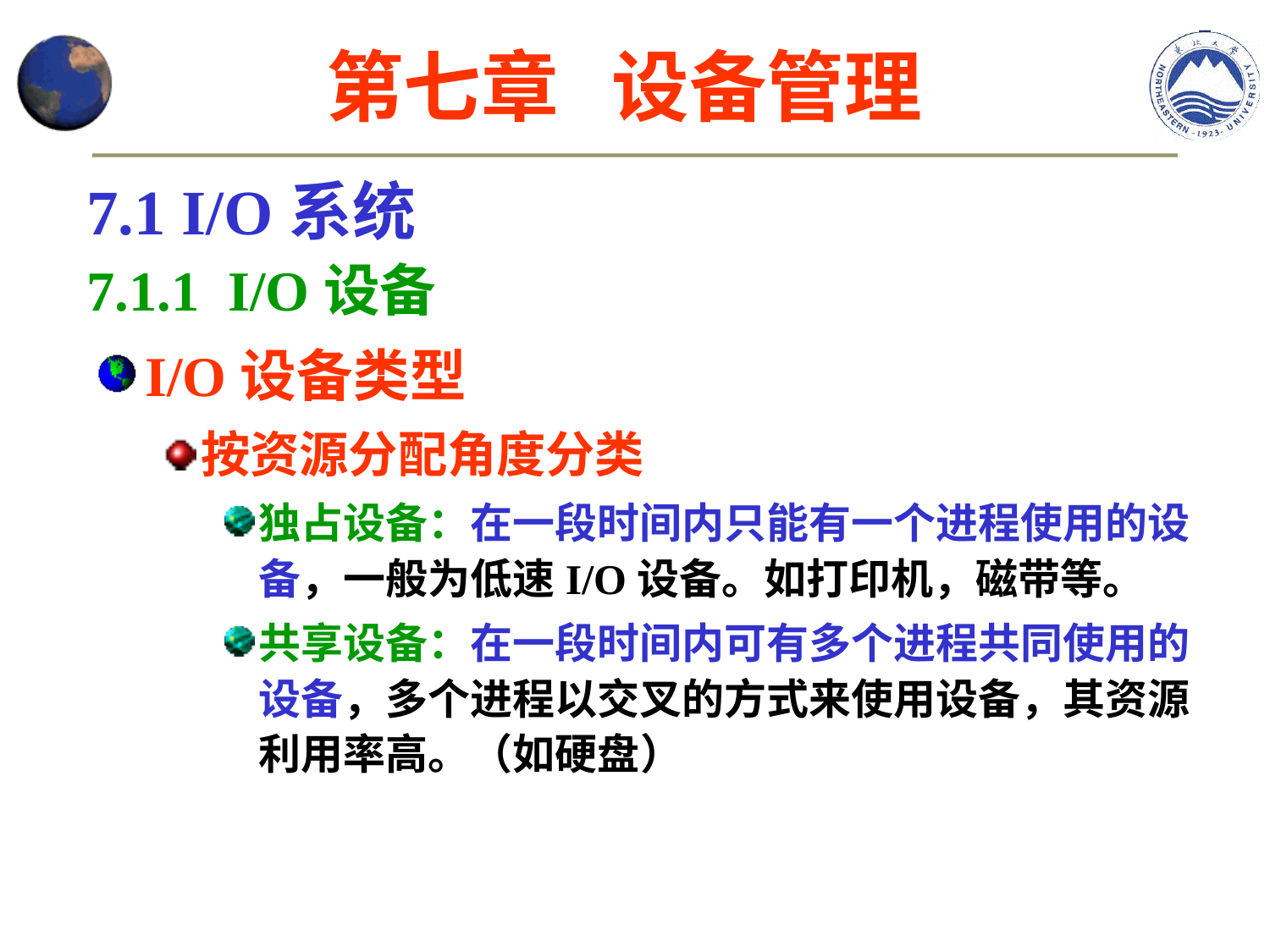

第七章   设备管理
7.1 I/O系统
7.1.1  I/O设备
I/O设备类型
按资源分配角度分类
独占设备：在一段时间内只能有一个进程使用的设备，一般为低速I/O设备。如打印机，磁带等。
共享设备：在一段时间内可有多个进程共同使用的设备，多个进程以交叉的方式来使用设备，其资源利用率高。（如硬盘）